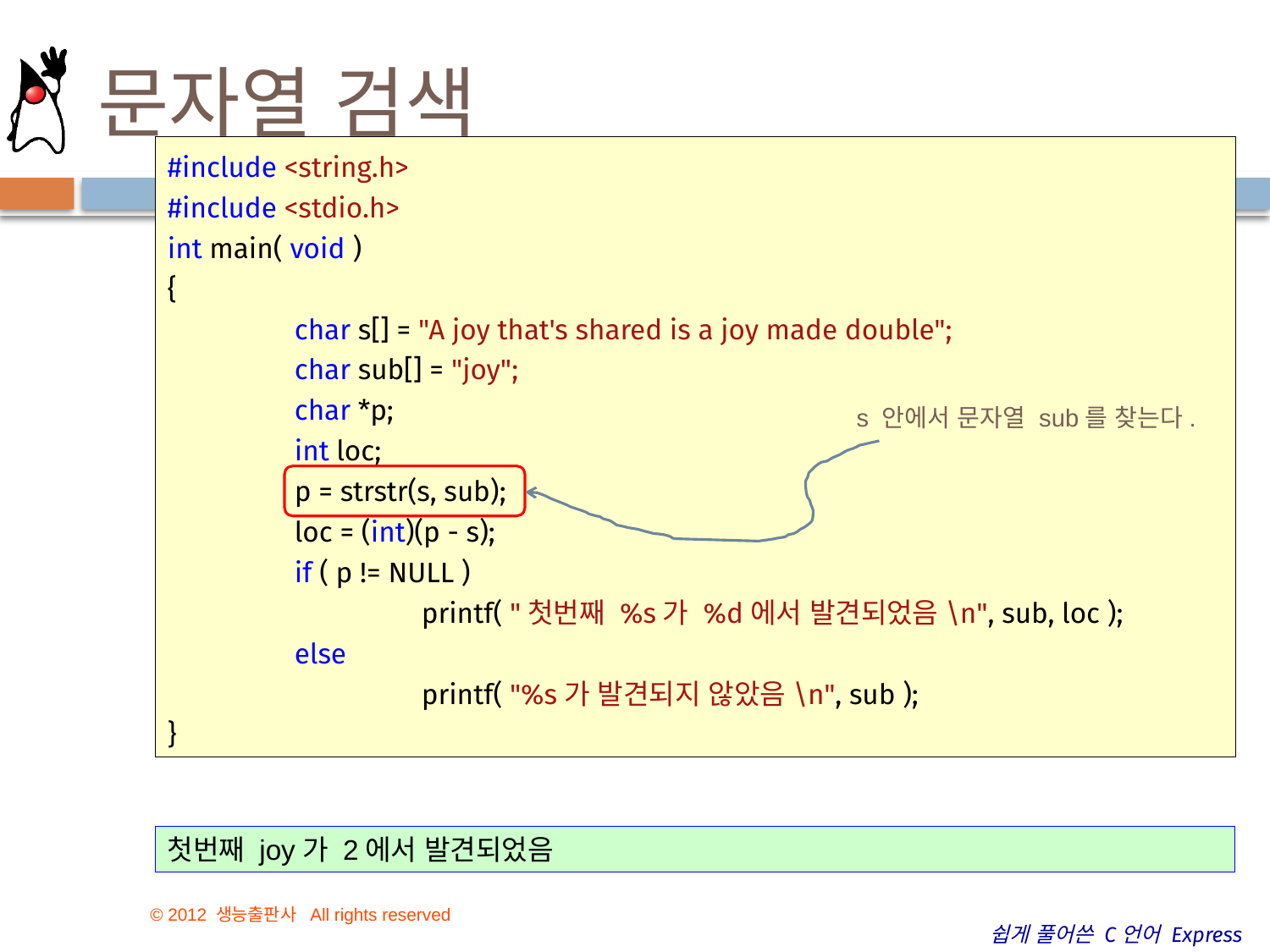

# 문자열 검색
#include <string.h>
#include <stdio.h>
int main( void )
{
	char s[] = "A joy that's shared is a joy made double";
	char sub[] = "joy";
	char *p;
	int loc;
	p = strstr(s, sub);
	loc = (int)(p - s);
	if ( p != NULL )
		printf( "첫번째 %s가 %d에서 발견되었음\n", sub, loc );
	else
		printf( "%s가 발견되지 않았음\n", sub );
}
s 안에서 문자열 sub를 찾는다.

첫번째 joy가 2에서 발견되었음